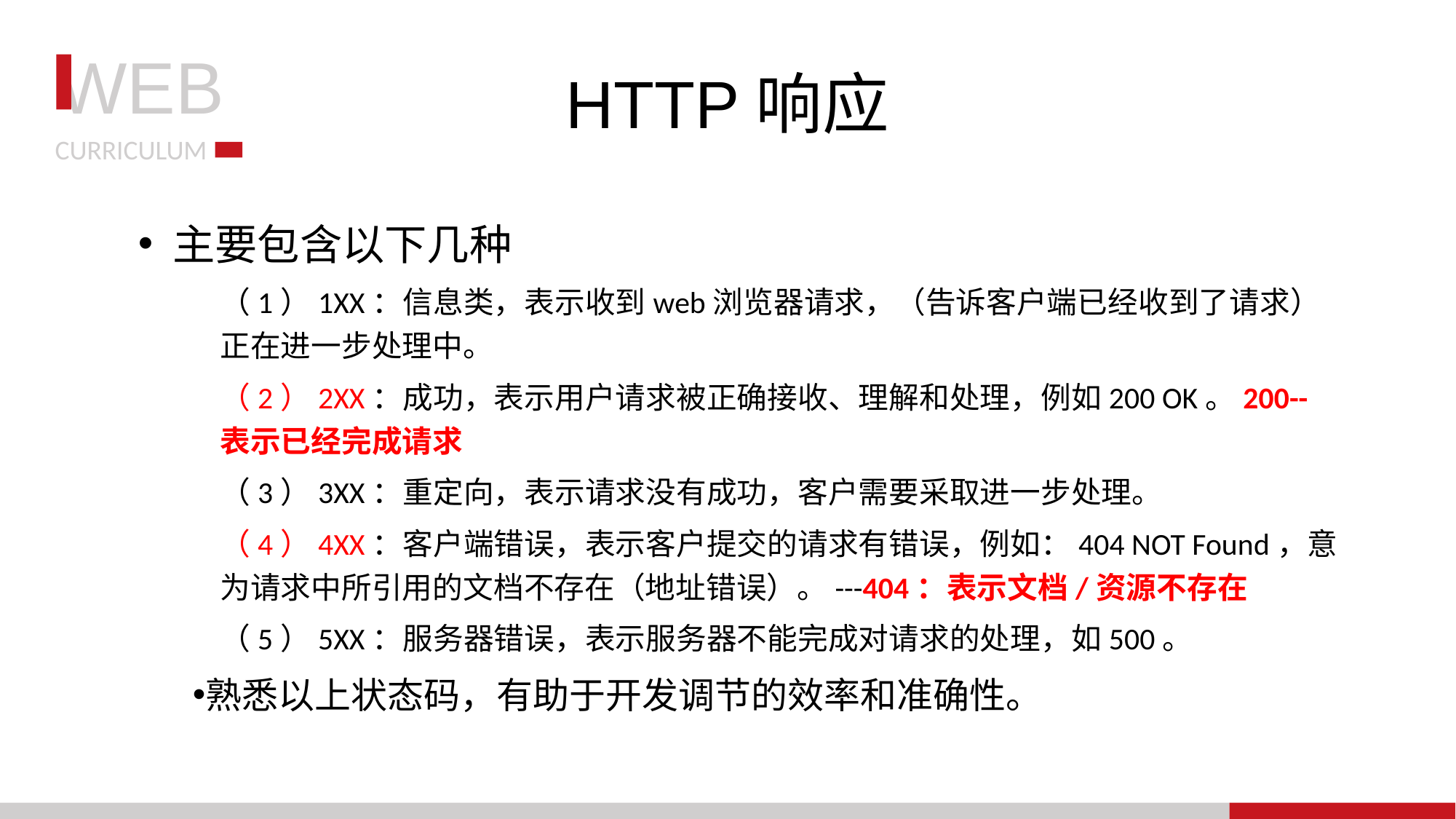

# HTTP响应
 主要包含以下几种
（1）1XX：信息类，表示收到web浏览器请求，（告诉客户端已经收到了请求）正在进一步处理中。
（2）2XX：成功，表示用户请求被正确接收、理解和处理，例如200 OK。200--表示已经完成请求
（3）3XX：重定向，表示请求没有成功，客户需要采取进一步处理。
（4）4XX：客户端错误，表示客户提交的请求有错误，例如：404 NOT Found，意为请求中所引用的文档不存在（地址错误）。---404：表示文档/资源不存在
（5）5XX：服务器错误，表示服务器不能完成对请求的处理，如500。
熟悉以上状态码，有助于开发调节的效率和准确性。